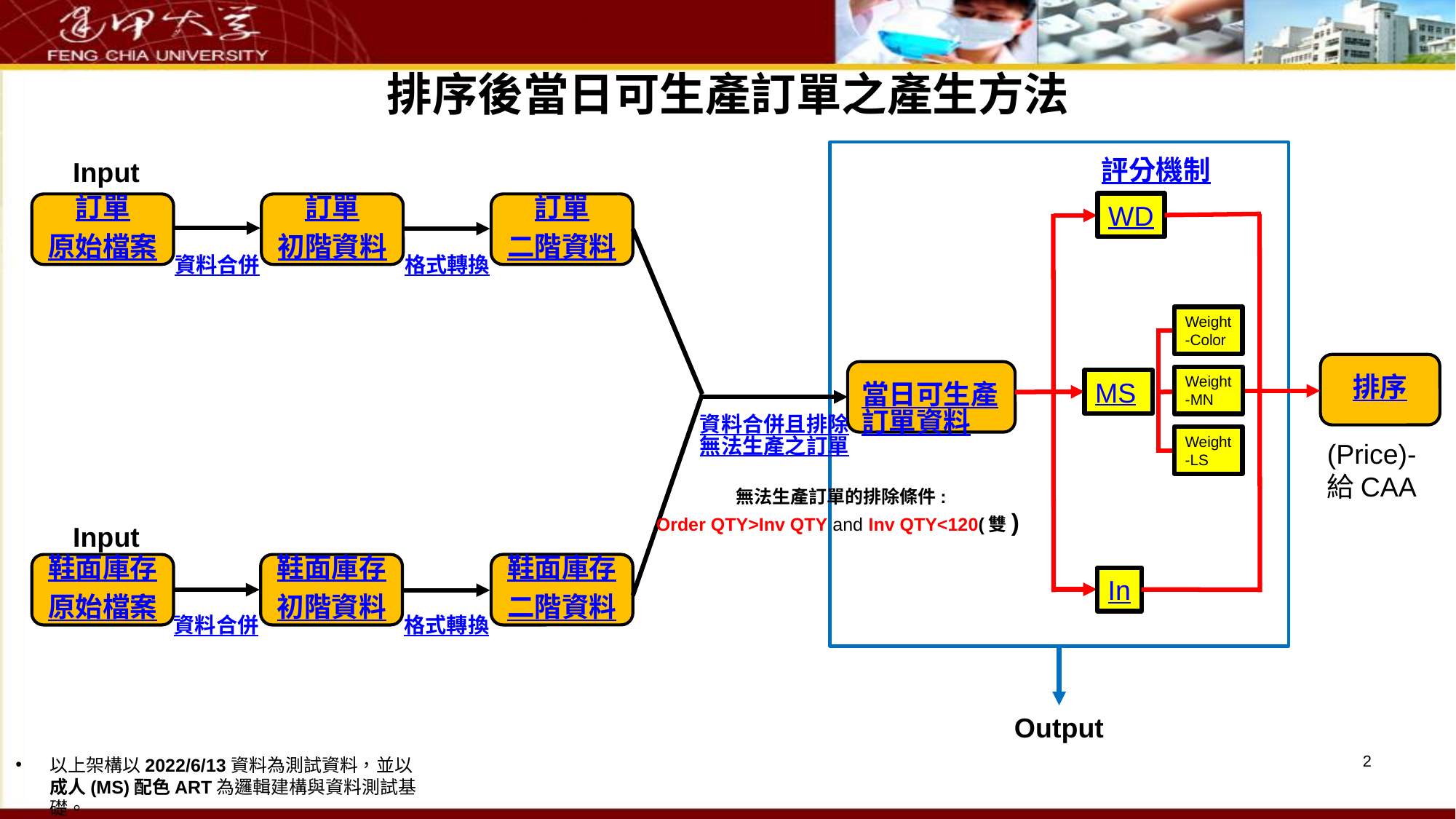

排序後當日可生產訂單之產生方法

評分機制
Input
WD
訂單
原始檔案
訂單
初階資料
訂單
二階資料
資料合併
格式轉換
Weight
-Color
排序
當日可生產訂單資料
Weight
-MN
MS
資料合併且排除無法生產之訂單
Weight
-LS
(Price)-
給CAA
無法生產訂單的排除條件:
Order QTY>Inv QTY and Inv QTY<120(雙)
Input
鞋面庫存
二階資料
鞋面庫存
原始檔案
鞋面庫存
初階資料
In
資料合併
格式轉換
Output
2
以上架構以2022/6/13資料為測試資料，並以成人(MS)配色ART為邏輯建構與資料測試基礎。